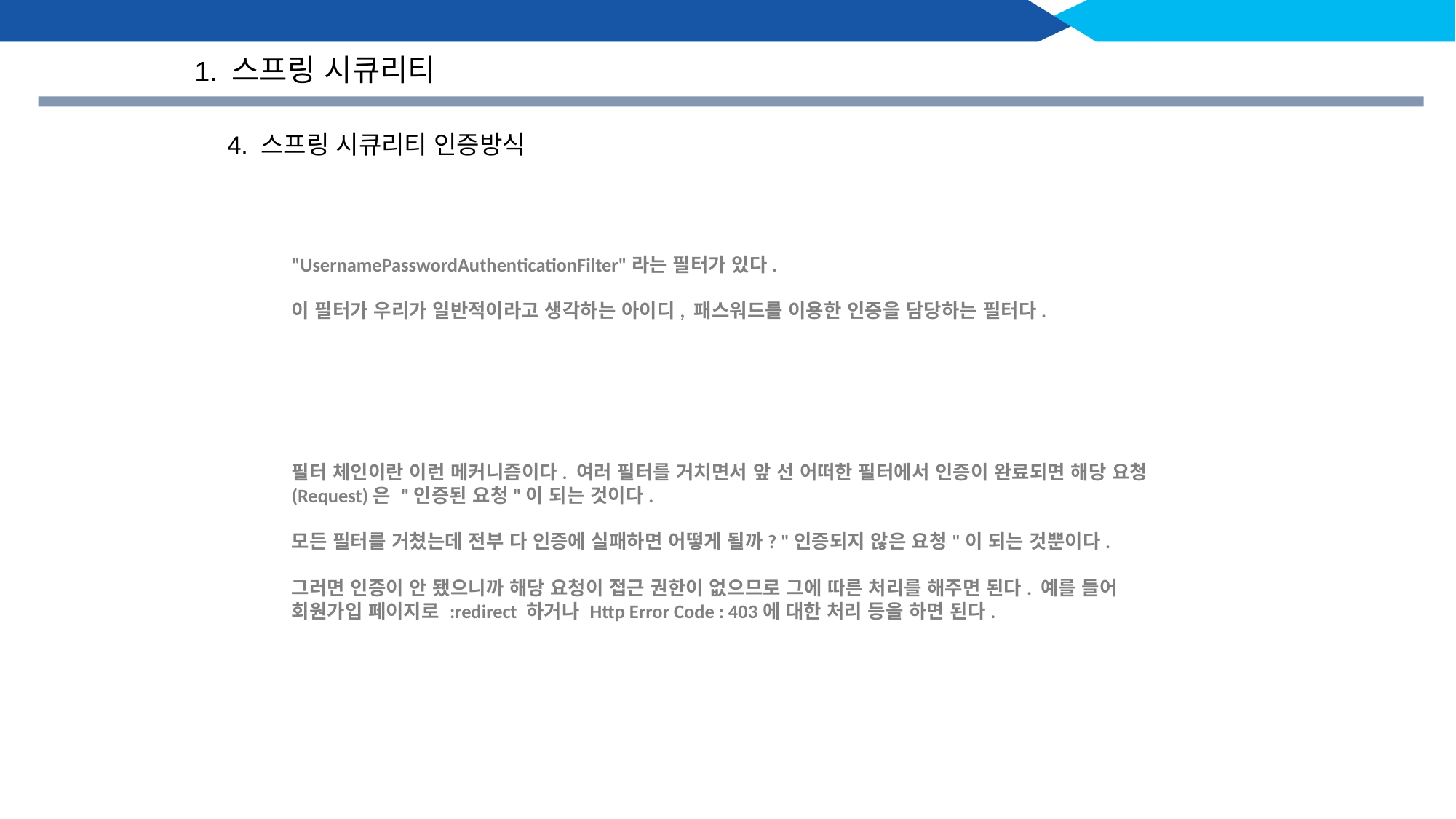

1. 스프링 시큐리티
4. 스프링 시큐리티 인증방식
"UsernamePasswordAuthenticationFilter"라는 필터가 있다.

이 필터가 우리가 일반적이라고 생각하는 아이디, 패스워드를 이용한 인증을 담당하는 필터다.
필터 체인이란 이런 메커니즘이다. 여러 필터를 거치면서 앞 선 어떠한 필터에서 인증이 완료되면 해당 요청(Request)은 "인증된 요청"이 되는 것이다.

모든 필터를 거쳤는데 전부 다 인증에 실패하면 어떻게 될까? "인증되지 않은 요청"이 되는 것뿐이다.

그러면 인증이 안 됐으니까 해당 요청이 접근 권한이 없으므로 그에 따른 처리를 해주면 된다. 예를 들어 회원가입 페이지로 :redirect 하거나 Http Error Code : 403에 대한 처리 등을 하면 된다.